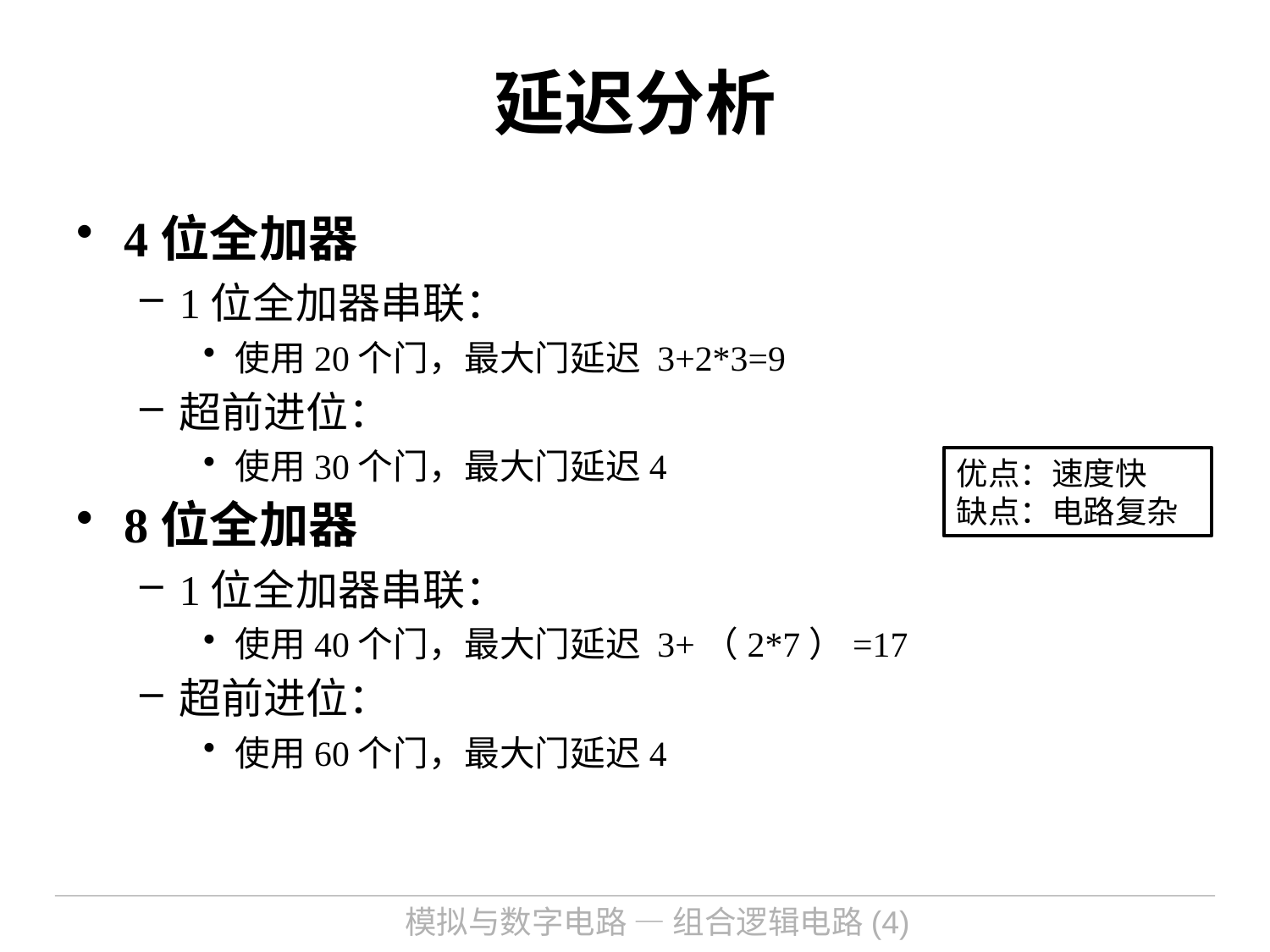

# 延迟分析
4位全加器
1位全加器串联：
使用20个门，最大门延迟 3+2*3=9
超前进位：
使用30个门，最大门延迟4
8位全加器
1位全加器串联：
使用40个门，最大门延迟 3+（2*7）=17
超前进位：
使用60个门，最大门延迟4

优点：速度快
缺点：电路复杂

模拟与数字电路 — 组合逻辑电路(4)
20